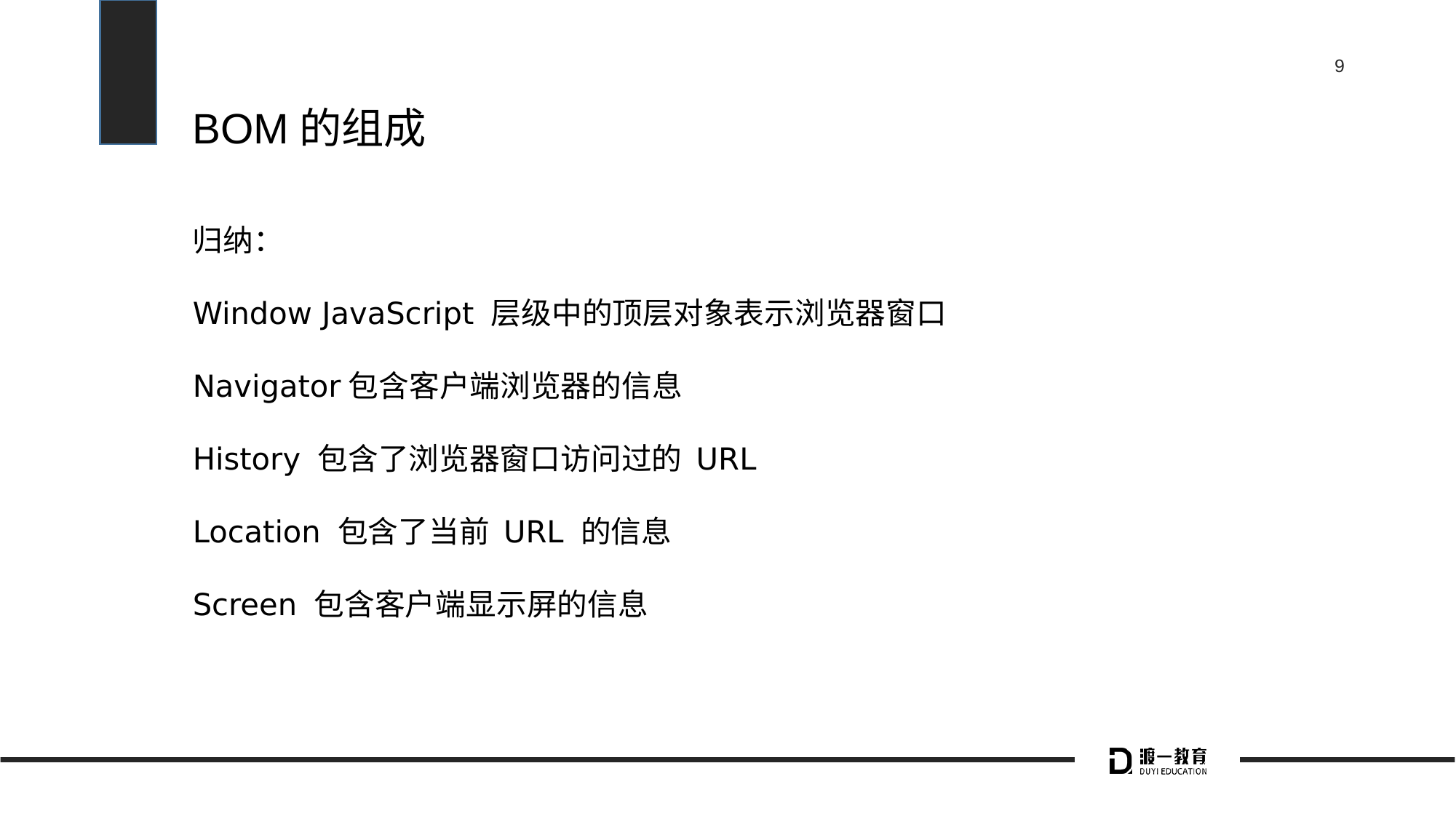

# BOM的组成

归纳：

Window JavaScript 层级中的顶层对象表示浏览器窗口

Navigator包含客户端浏览器的信息

History 包含了浏览器窗口访问过的 URL

Location 包含了当前 URL 的信息

Screen 包含客户端显示屏的信息